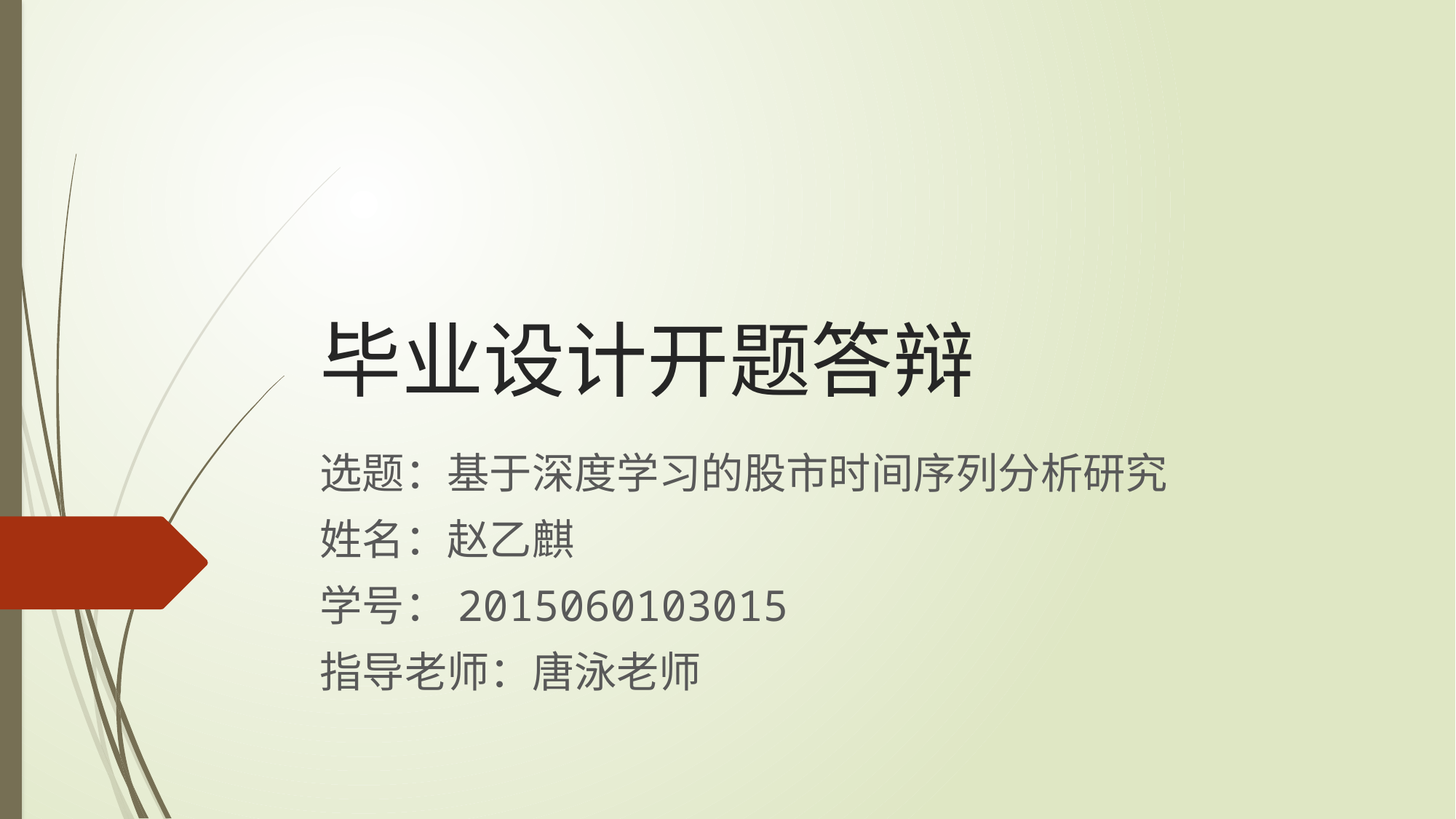

# 毕业设计开题答辩
选题：基于深度学习的股市时间序列分析研究
姓名：赵乙麒
学号：2015060103015
指导老师：唐泳老师